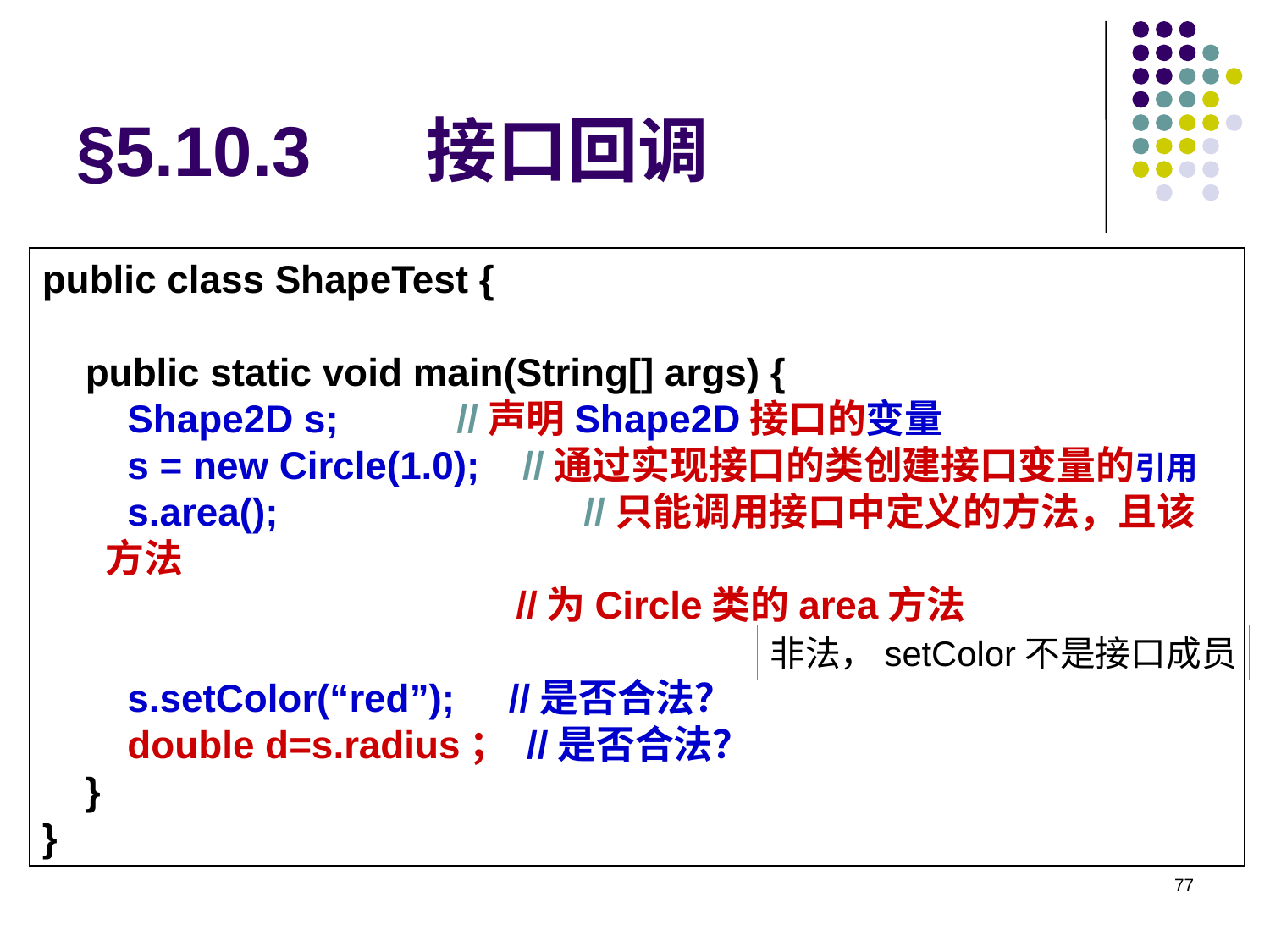

# §5.10.3     接口回调
public class ShapeTest {

    public static void main(String[] args) {
  Shape2D s;	         //声明Shape2D接口的变量
  s = new Circle(1.0);    //通过实现接口的类创建接口变量的引用
  s.area();		         //只能调用接口中定义的方法，且该方法
                                      //为Circle类的area方法

  s.setColor(“red”);     //是否合法？
  double d=s.radius； //是否合法？
    }
}
非法，setColor不是接口成员
77